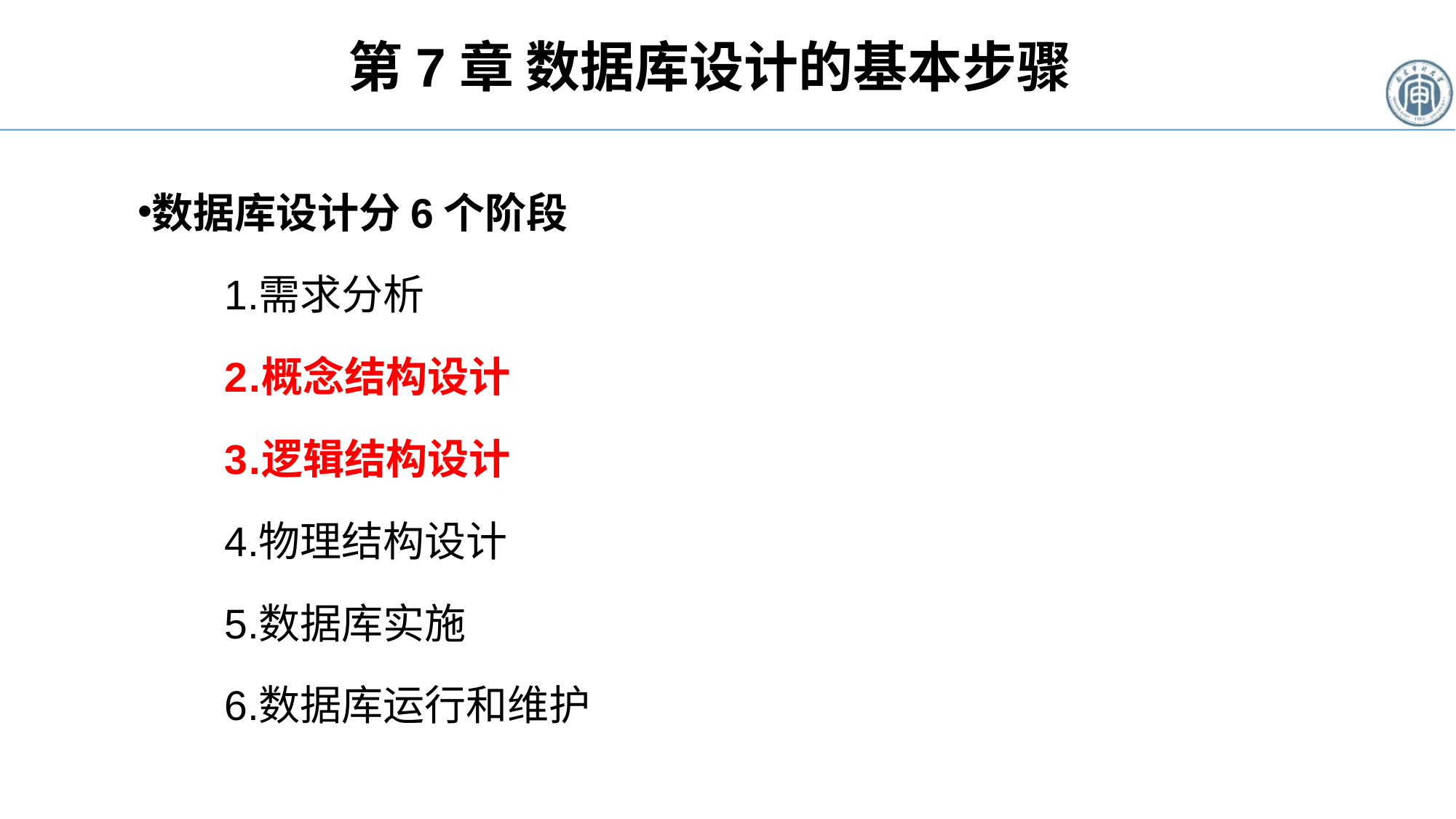

# 第7章 数据库设计的基本步骤
数据库设计分6个阶段
需求分析
概念结构设计
逻辑结构设计
物理结构设计
数据库实施
数据库运行和维护